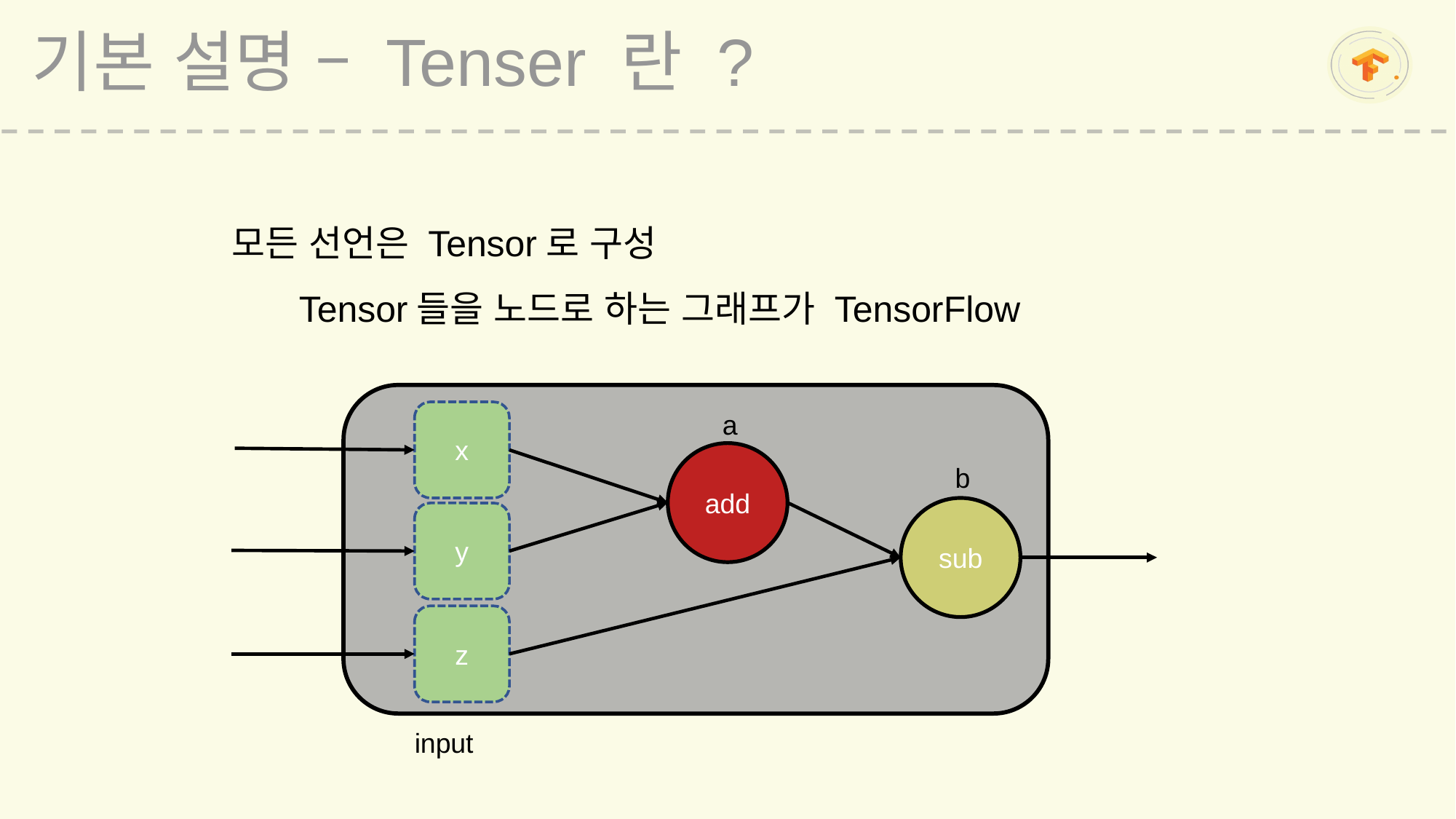

# 기본 설명 – Tenser 란 ?
모든 선언은 Tensor로 구성
Tensor들을 노드로 하는 그래프가 TensorFlow

x
a
add
b
sub
y
z
input